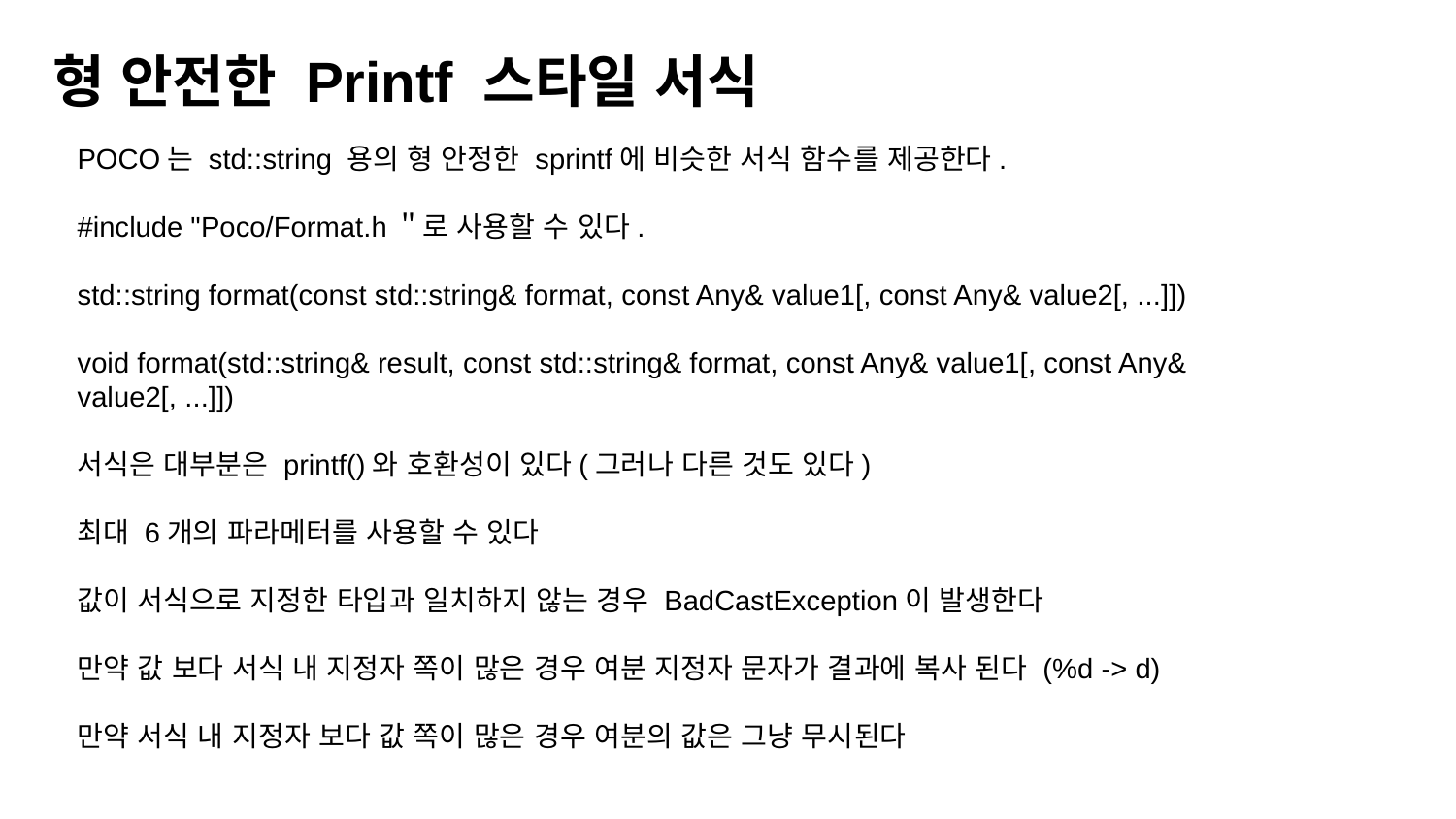

형 안전한 Printf 스타일 서식
POCO는 std::string 용의 형 안정한 sprintf에 비슷한 서식 함수를 제공한다.
#include "Poco/Format.h＂로 사용할 수 있다.
std::string format(const std::string& format, const Any& value1[, const Any& value2[, ...]])
void format(std::string& result, const std::string& format, const Any& value1[, const Any& value2[, ...]])
서식은 대부분은 printf()와 호환성이 있다(그러나 다른 것도 있다)
최대 6개의 파라메터를 사용할 수 있다
값이 서식으로 지정한 타입과 일치하지 않는 경우 BadCastException이 발생한다
만약 값 보다 서식 내 지정자 쪽이 많은 경우 여분 지정자 문자가 결과에 복사 된다 (%d -> d)
만약 서식 내 지정자 보다 값 쪽이 많은 경우 여분의 값은 그냥 무시된다